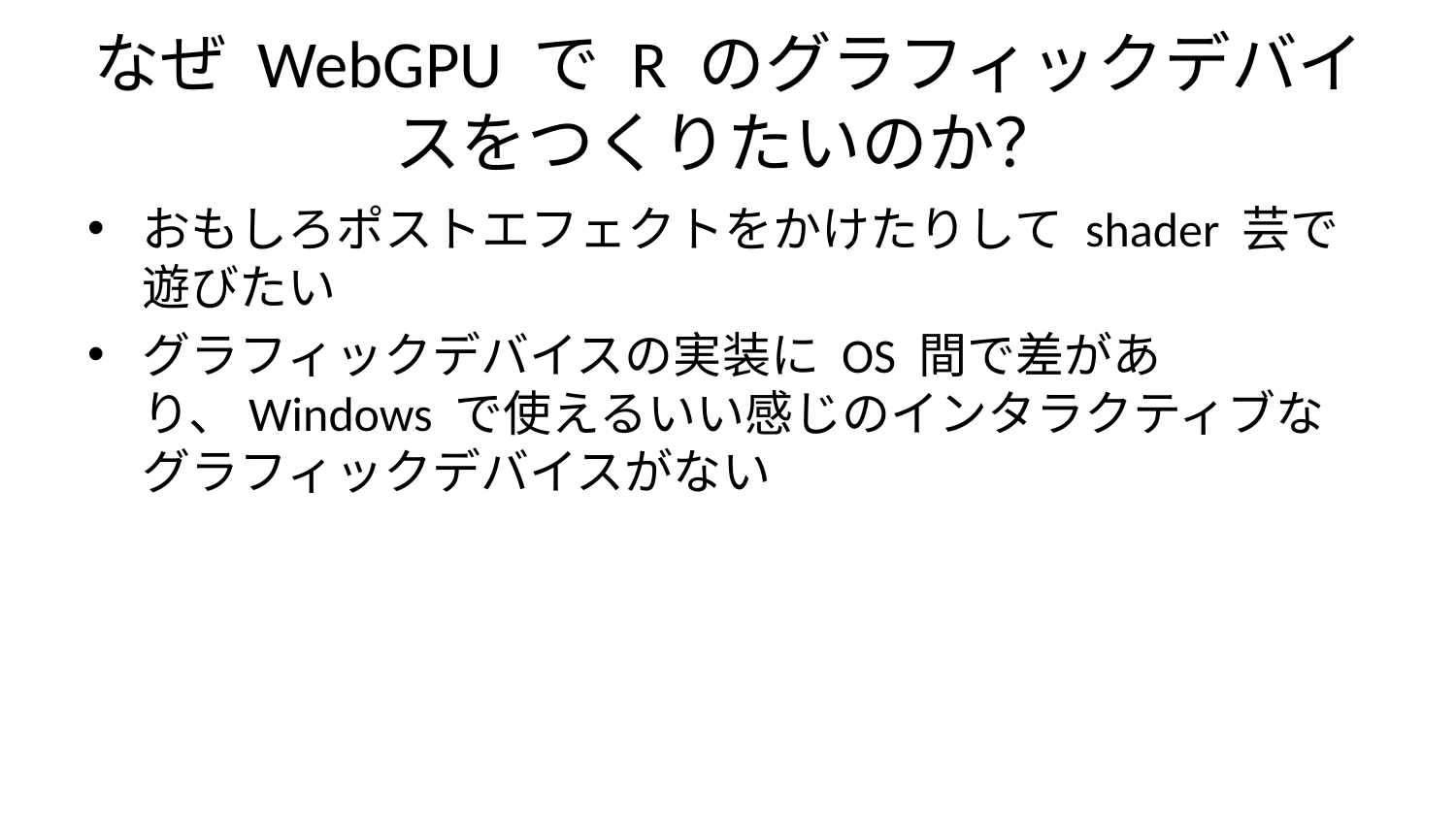

# なぜ WebGPU で R のグラフィックデバイスをつくりたいのか？
おもしろポストエフェクトをかけたりして shader 芸で遊びたい
グラフィックデバイスの実装に OS 間で差があり、Windows で使えるいい感じのインタラクティブなグラフィックデバイスがない